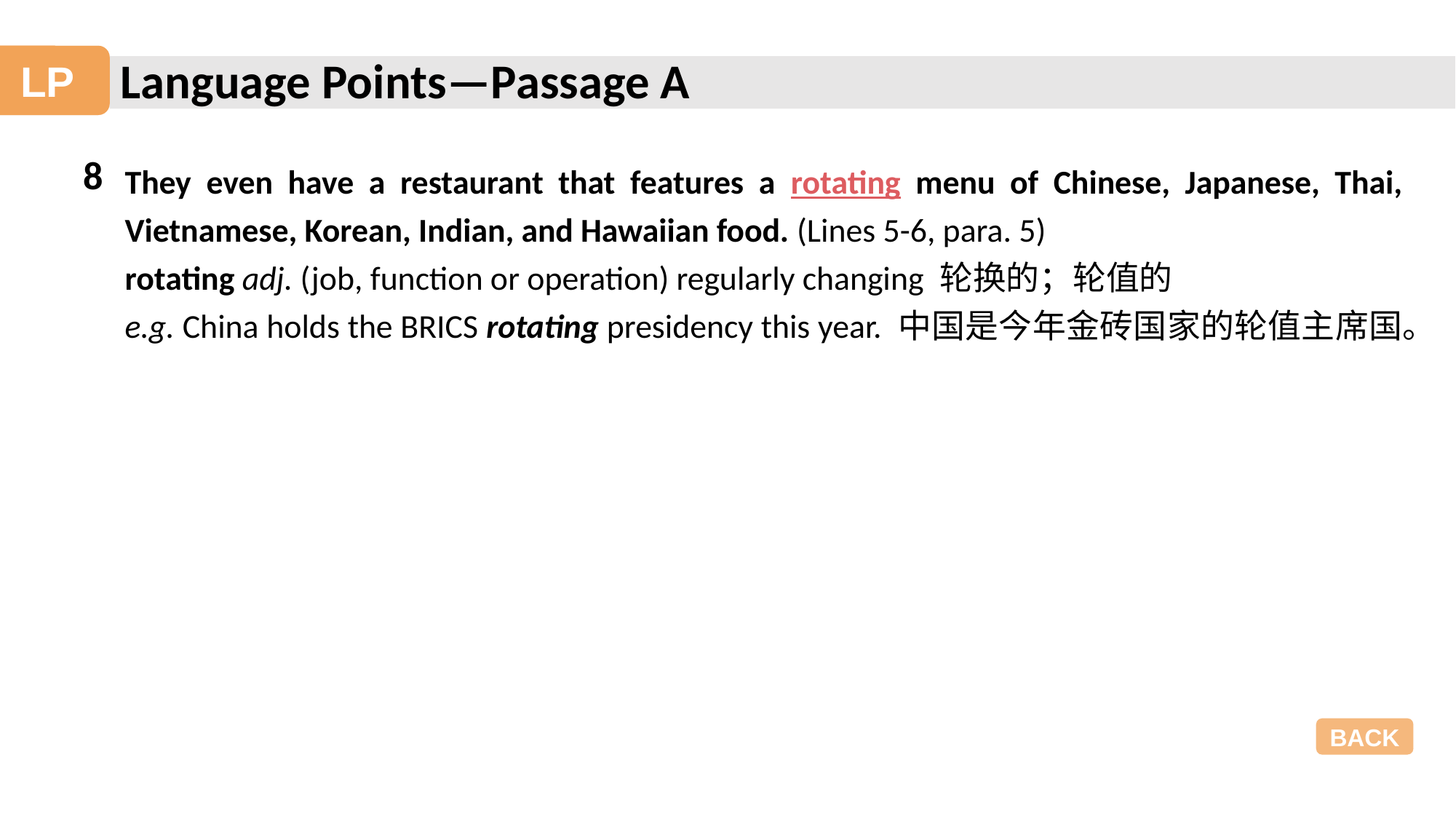

Language Points—Passage A
LP

8
They even have a restaurant that features a rotating menu of Chinese, Japanese, Thai, Vietnamese, Korean, Indian, and Hawaiian food. (Lines 5-6, para. 5)
rotating adj. (job, function or operation) regularly changing 轮换的；轮值的
e.g. China holds the BRICS rotating presidency this year. 中国是今年金砖国家的轮值主席国。
BACK